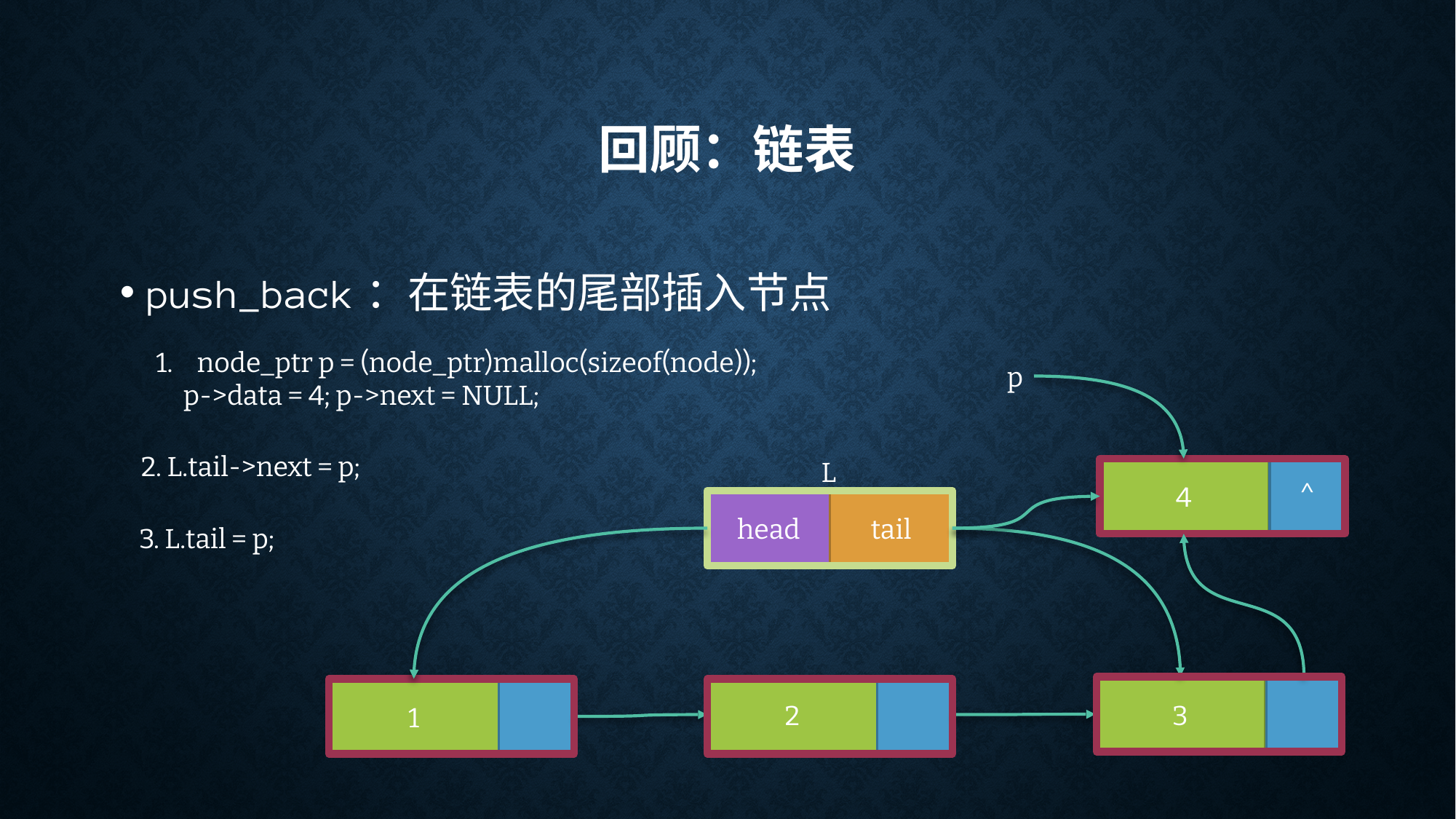

# 回顾：链表
push_back：在链表的尾部插入节点
node_ptr p = (node_ptr)malloc(sizeof(node));
     p->data = 4; p->next = NULL;
p
2. L.tail->next = p;
L
4

^
head

tail
3. L.tail = p;
3

^

2

1